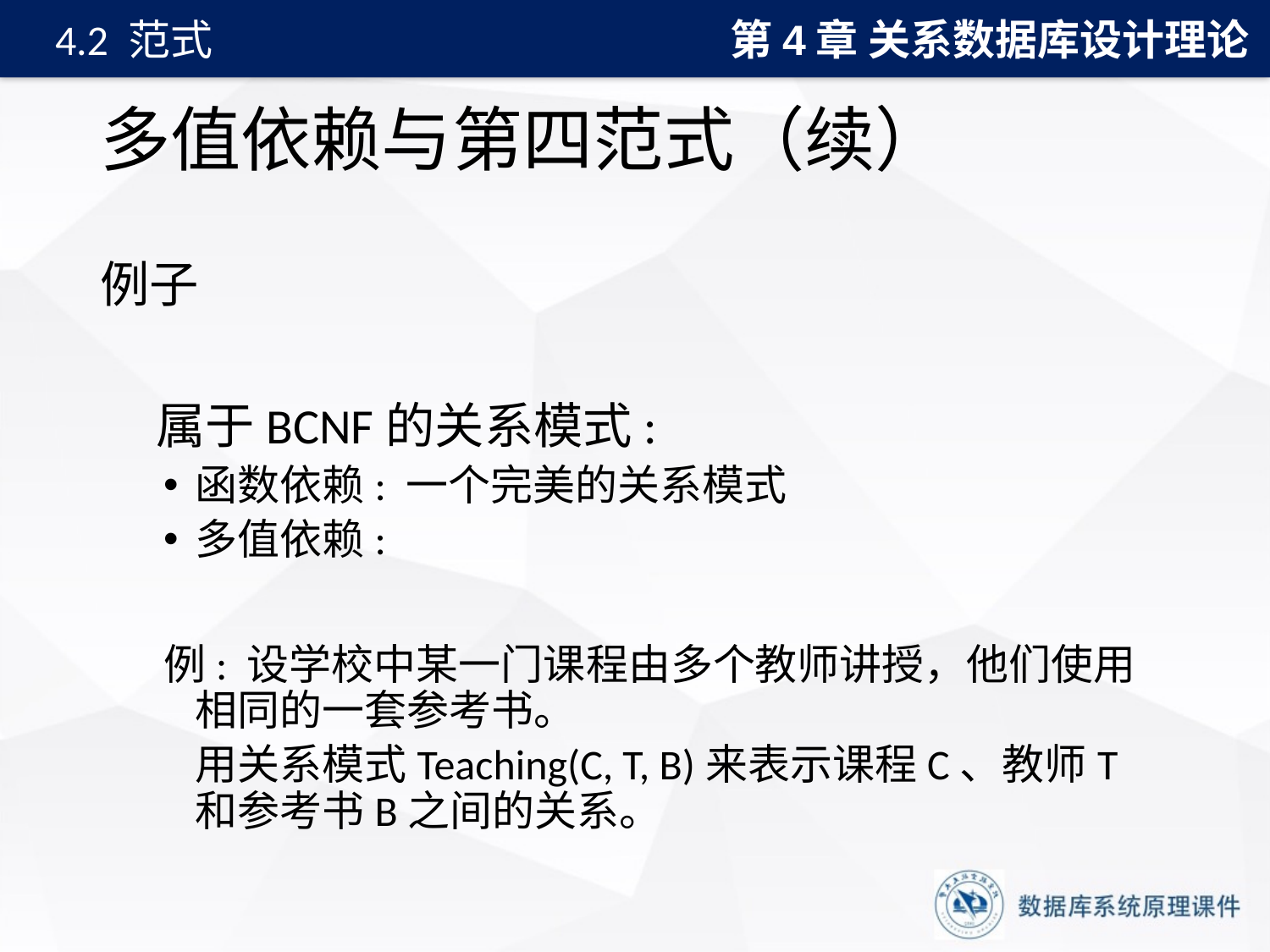

第4章 关系数据库设计理论
4.2 范式
# 多值依赖与第四范式（续）
例子

    属于BCNF的关系模式:
函数依赖: 一个完美的关系模式
多值依赖:

例: 设学校中某一门课程由多个教师讲授，他们使用相同的一套参考书。
	用关系模式Teaching(C, T, B)来表示课程C、教师T和参考书B之间的关系。